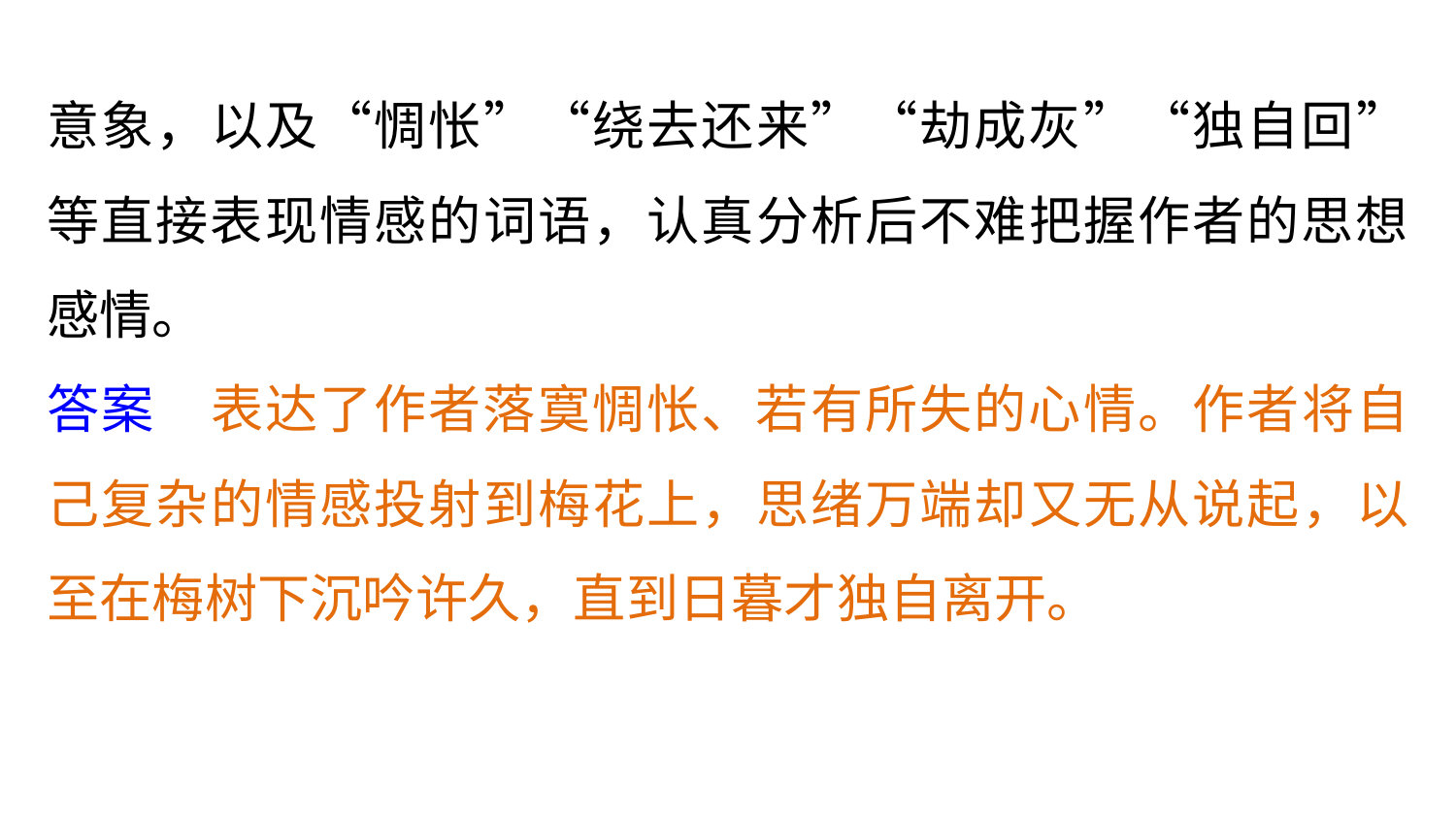

意象，以及“惆怅”“绕去还来”“劫成灰”“独自回”等直接表现情感的词语，认真分析后不难把握作者的思想感情。
答案　表达了作者落寞惆怅、若有所失的心情。作者将自己复杂的情感投射到梅花上，思绪万端却又无从说起，以至在梅树下沉吟许久，直到日暮才独自离开。